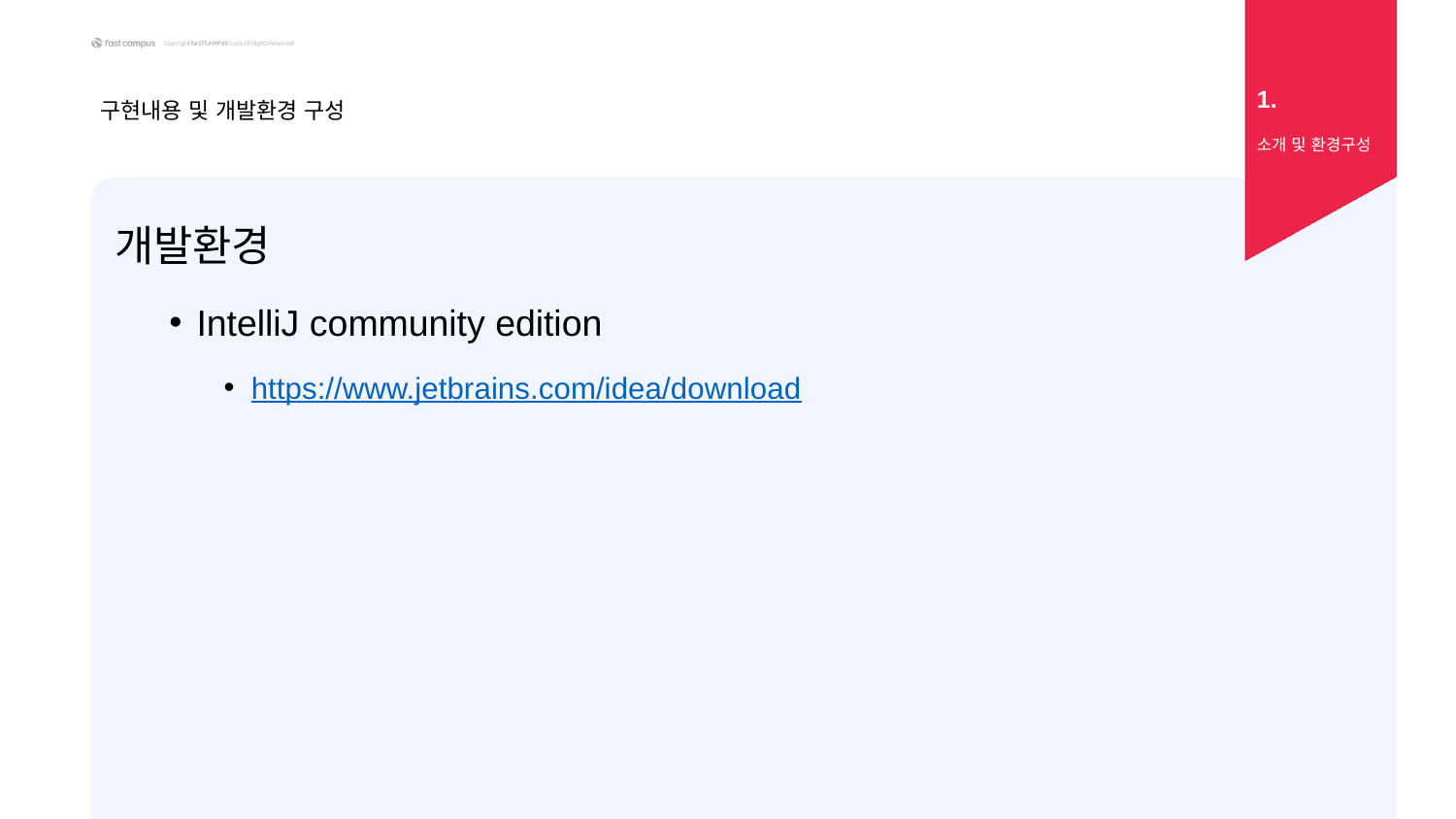

1.
# 구현내용 및 개발환경 구성
소개 및 환경구성
개발환경
IntelliJ community edition
https://www.jetbrains.com/idea/download